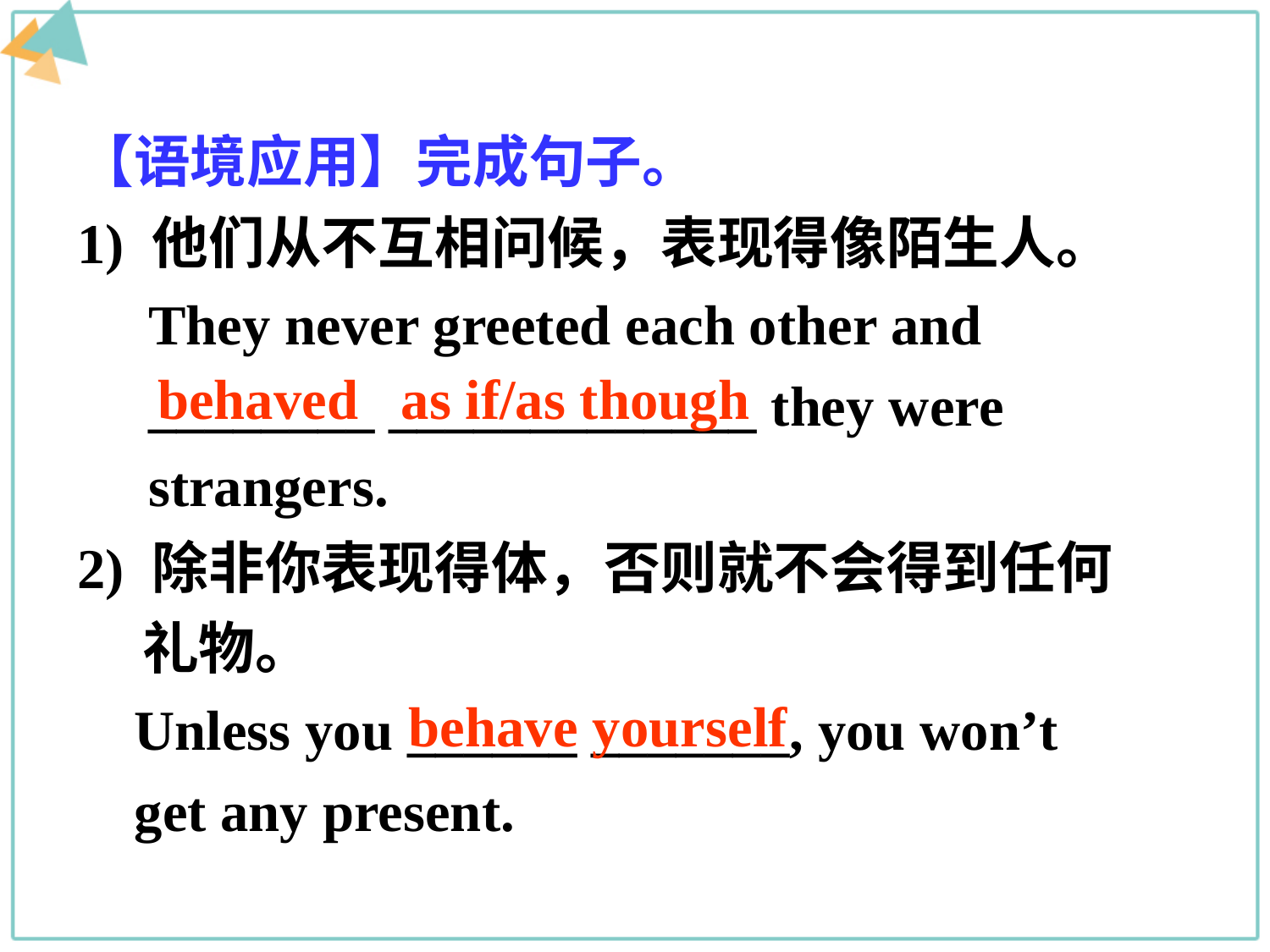

【语境应用】完成句子。
1) 他们从不互相问候，表现得像陌生人。
     They never greeted each other and
     ________ _____________ they were
     strangers.
2) 除非你表现得体，否则就不会得到任何
    礼物。
    Unless you ______ _______, you won’t
    get any present.
behaved   as if/as though
behave yourself